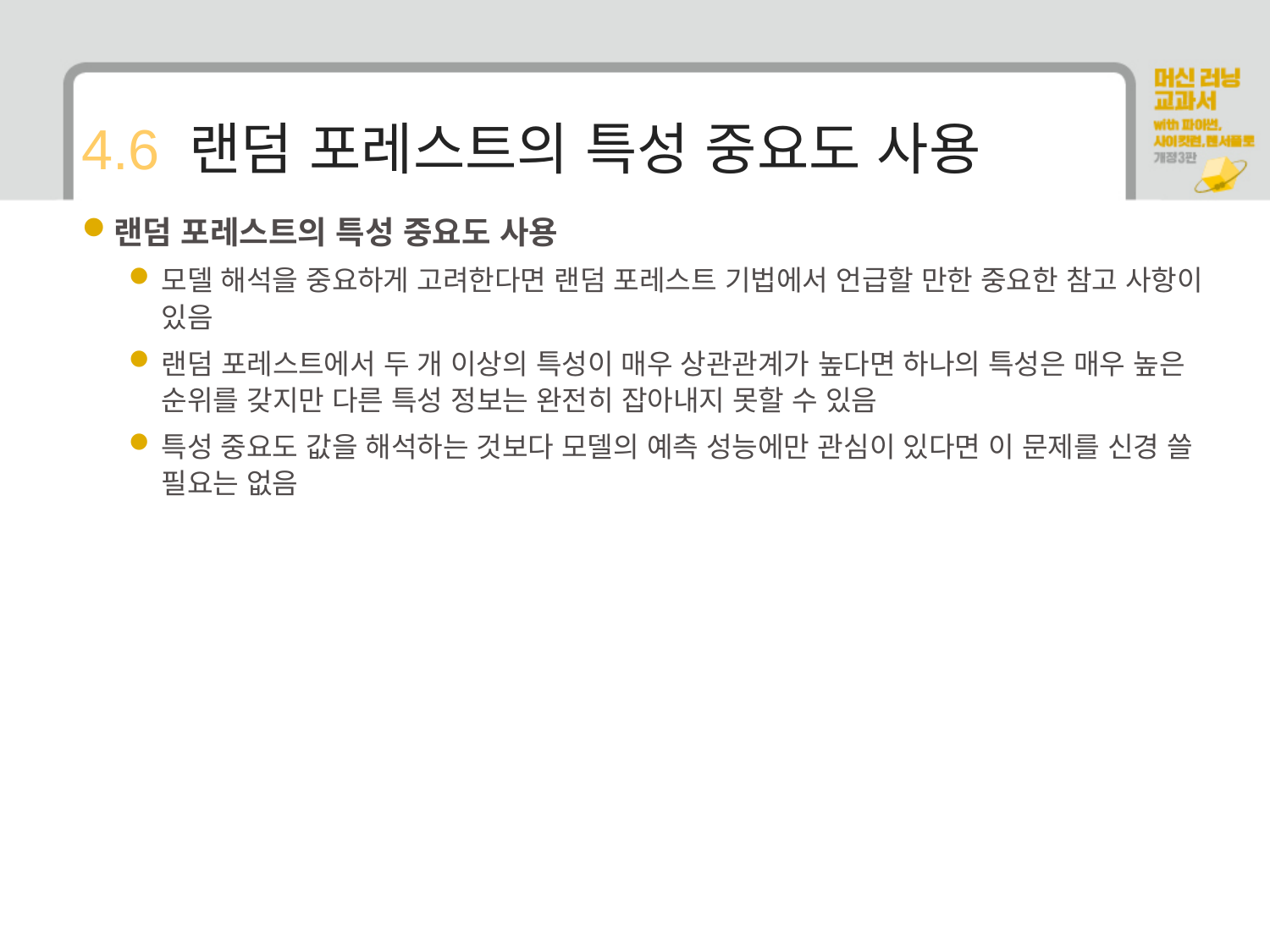

# 4.6 랜덤 포레스트의 특성 중요도 사용
랜덤 포레스트의 특성 중요도 사용
모델 해석을 중요하게 고려한다면 랜덤 포레스트 기법에서 언급할 만한 중요한 참고 사항이 있음
랜덤 포레스트에서 두 개 이상의 특성이 매우 상관관계가 높다면 하나의 특성은 매우 높은 순위를 갖지만 다른 특성 정보는 완전히 잡아내지 못할 수 있음
특성 중요도 값을 해석하는 것보다 모델의 예측 성능에만 관심이 있다면 이 문제를 신경 쓸 필요는 없음